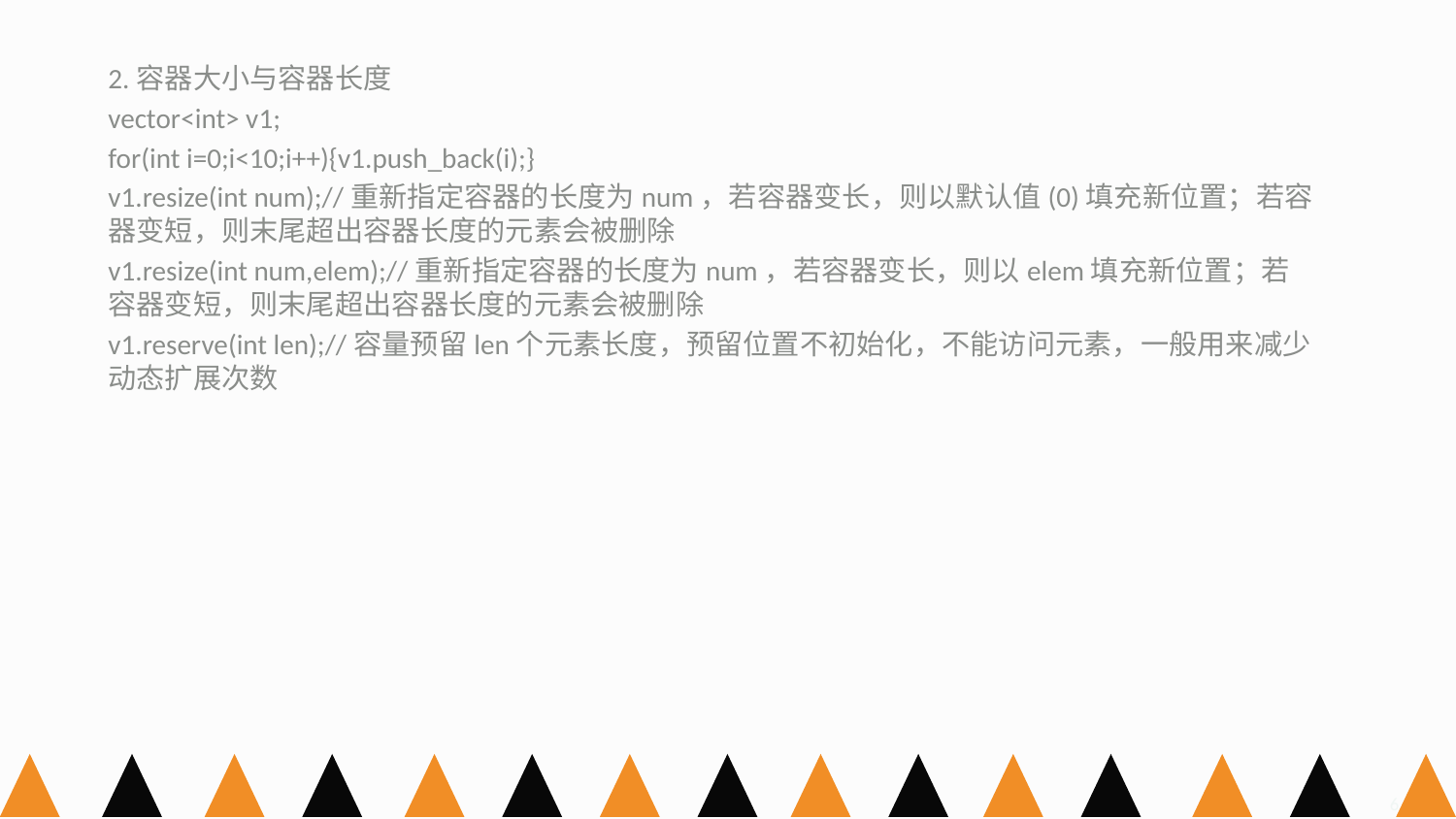

2.容器大小与容器长度
vector<int> v1;
for(int i=0;i<10;i++){v1.push_back(i);}
v1.resize(int num);//重新指定容器的长度为num，若容器变长，则以默认值(0)填充新位置；若容器变短，则末尾超出容器长度的元素会被删除
v1.resize(int num,elem);//重新指定容器的长度为num，若容器变长，则以elem填充新位置；若容器变短，则末尾超出容器长度的元素会被删除
v1.reserve(int len);//容量预留len个元素长度，预留位置不初始化，不能访问元素，一般用来减少动态扩展次数